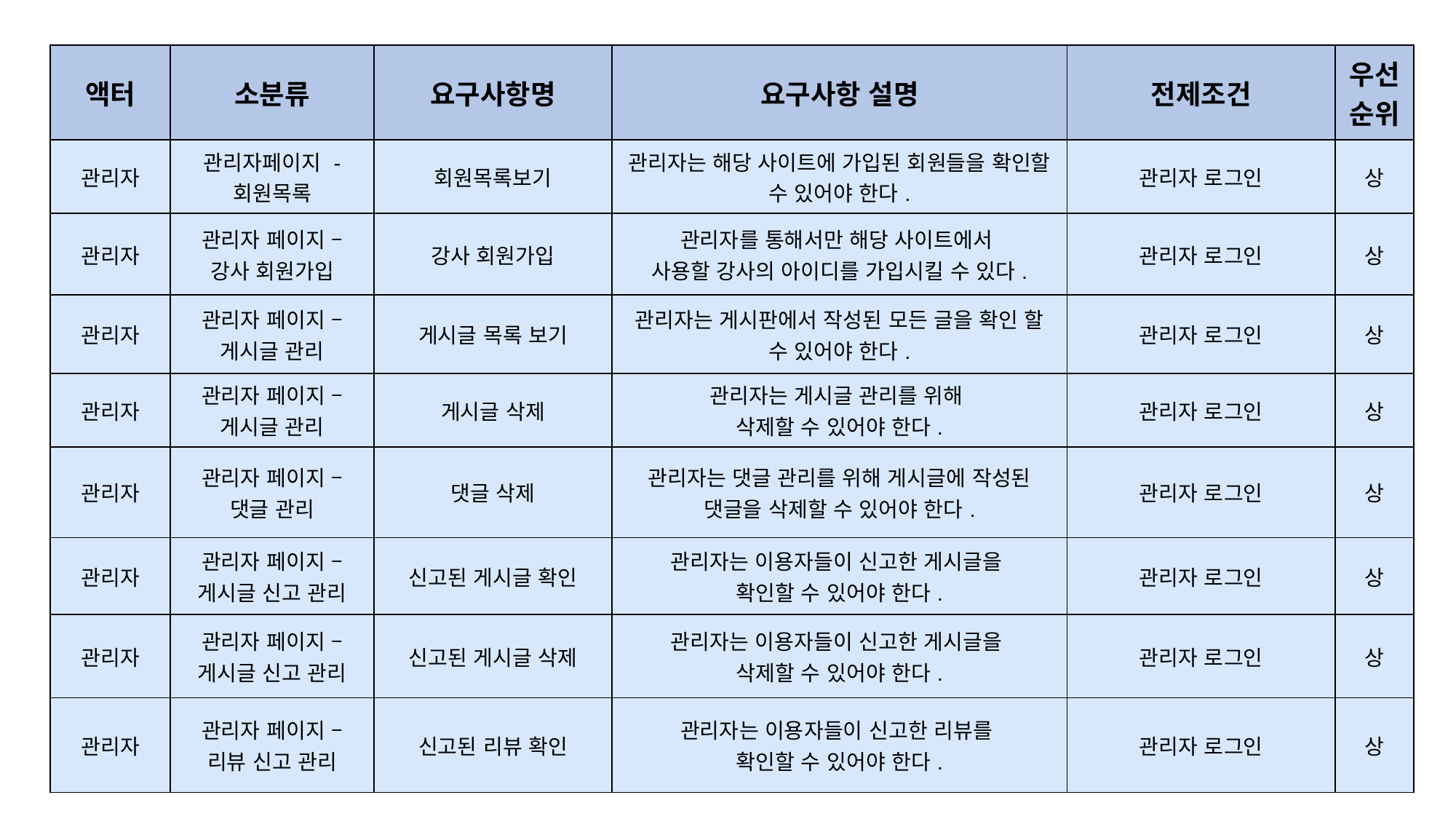

| 액터 | 소분류 | 요구사항명 | 요구사항 설명 | 전제조건 | 우선순위 |
| --- | --- | --- | --- | --- | --- |
| 관리자 | 관리자페이지 - 회원목록 | 회원목록보기 | 관리자는 해당 사이트에 가입된 회원들을 확인할 수 있어야 한다. | 관리자 로그인 | 상 |
| 관리자 | 관리자 페이지 – 강사 회원가입 | 강사 회원가입 | 관리자를 통해서만 해당 사이트에서 사용할 강사의 아이디를 가입시킬 수 있다. | 관리자 로그인 | 상 |
| 관리자 | 관리자 페이지 – 게시글 관리 | 게시글 목록 보기 | 관리자는 게시판에서 작성된 모든 글을 확인 할 수 있어야 한다. | 관리자 로그인 | 상 |
| 관리자 | 관리자 페이지 – 게시글 관리 | 게시글 삭제 | 관리자는 게시글 관리를 위해 삭제할 수 있어야 한다. | 관리자 로그인 | 상 |
| 관리자 | 관리자 페이지 – 댓글 관리 | 댓글 삭제 | 관리자는 댓글 관리를 위해 게시글에 작성된 댓글을 삭제할 수 있어야 한다. | 관리자 로그인 | 상 |
| 관리자 | 관리자 페이지 – 게시글 신고 관리 | 신고된 게시글 확인 | 관리자는 이용자들이 신고한 게시글을 확인할 수 있어야 한다. | 관리자 로그인 | 상 |
| 관리자 | 관리자 페이지 – 게시글 신고 관리 | 신고된 게시글 삭제 | 관리자는 이용자들이 신고한 게시글을 삭제할 수 있어야 한다. | 관리자 로그인 | 상 |
| 관리자 | 관리자 페이지 – 리뷰 신고 관리 | 신고된 리뷰 확인 | 관리자는 이용자들이 신고한 리뷰를 확인할 수 있어야 한다. | 관리자 로그인 | 상 |